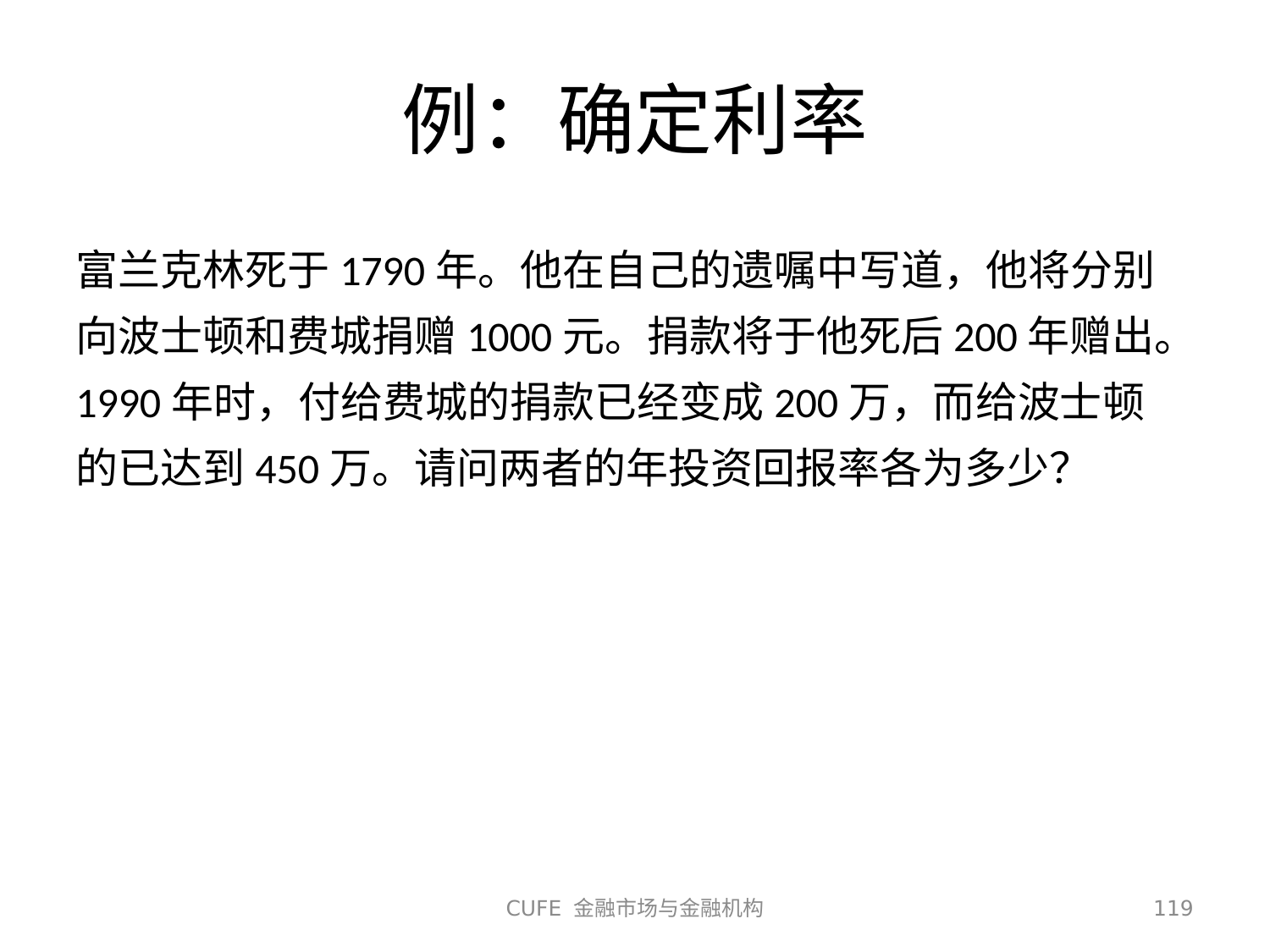

# 例：确定利率
富兰克林死于1790年。他在自己的遗嘱中写道，他将分别向波士顿和费城捐赠1000元。捐款将于他死后200年赠出。1990年时，付给费城的捐款已经变成200万，而给波士顿的已达到450万。请问两者的年投资回报率各为多少？
CUFE 金融市场与金融机构
119